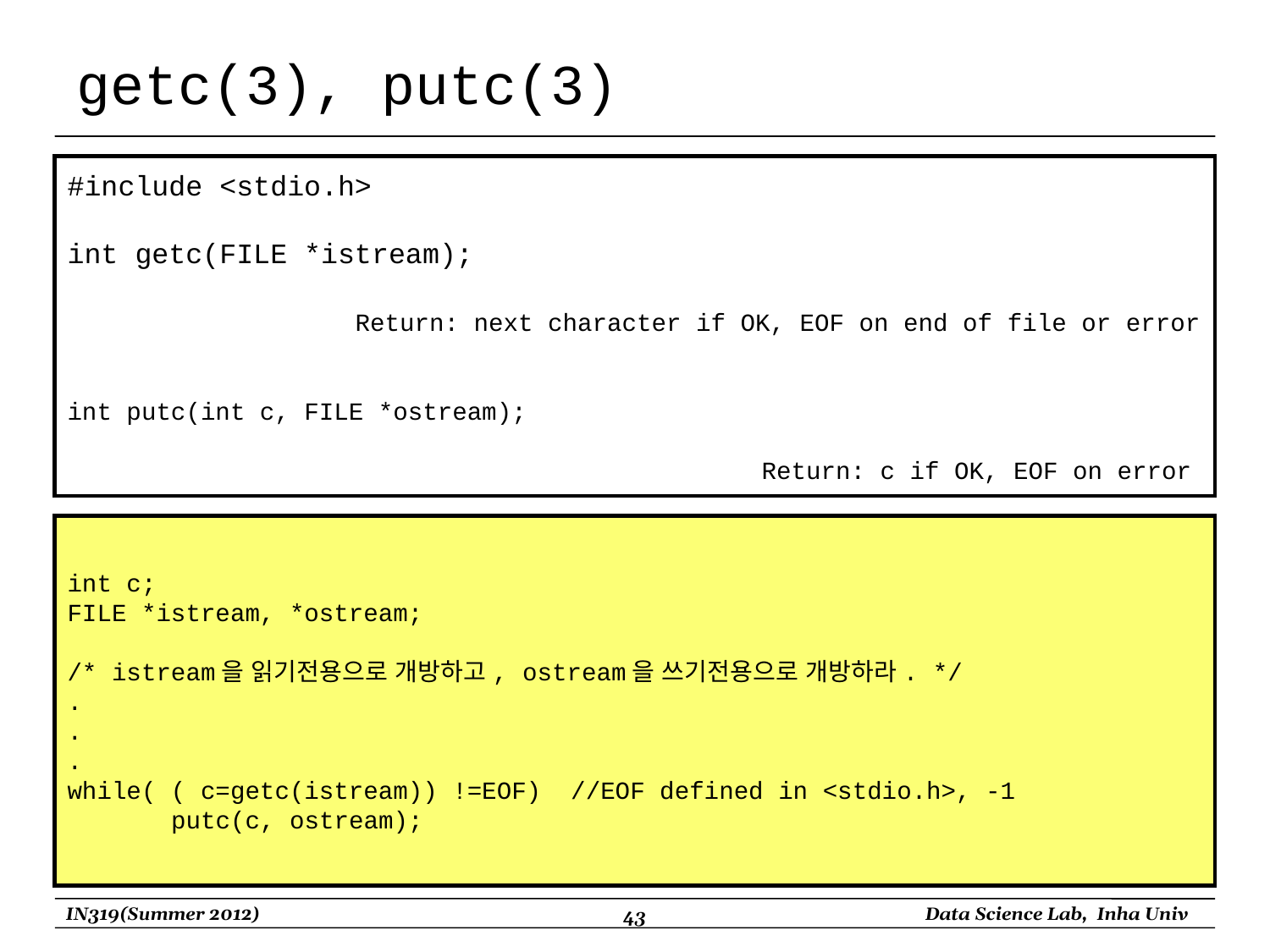

# getc(3), putc(3)
#include <stdio.h>

int getc(FILE *istream);

		  Return: next character if OK, EOF on end of file or error

int putc(int c, FILE *ostream);

					    Return: c if OK, EOF on error
int c;
FILE *istream, *ostream;

/* istream을 읽기전용으로 개방하고, ostream을 쓰기전용으로 개방하라. */
.
.
.
while( ( c=getc(istream)) !=EOF)  //EOF defined in <stdio.h>, -1
       putc(c, ostream);

43